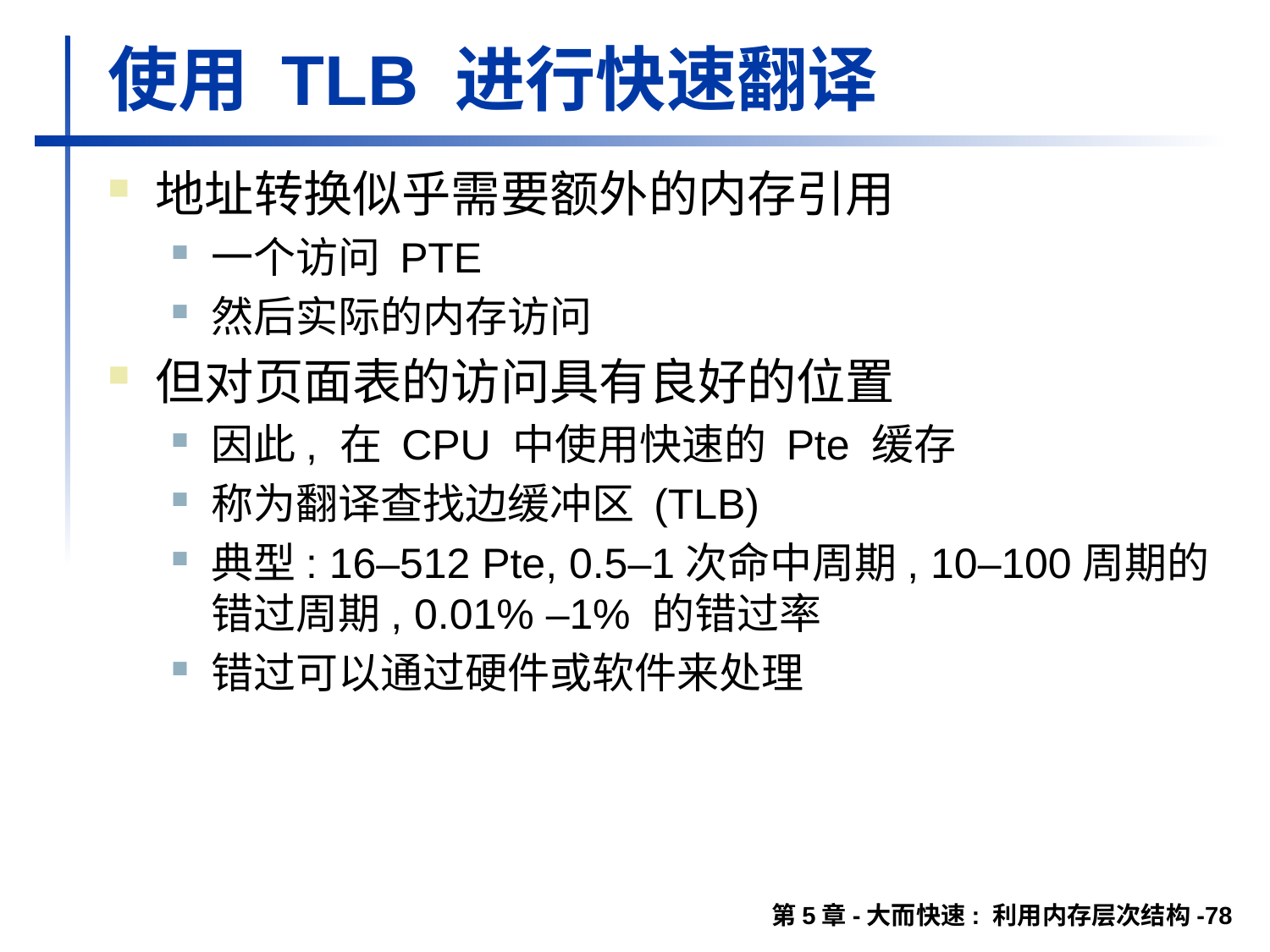

# 使用 TLB 进行快速翻译
地址转换似乎需要额外的内存引用
一个访问 PTE
然后实际的内存访问
但对页面表的访问具有良好的位置
因此, 在 CPU 中使用快速的 Pte 缓存
称为翻译查找边缓冲区 (TLB)
典型: 16–512 Pte, 0.5–1次命中周期, 10–100周期的错过周期, 0.01% –1% 的错过率
错过可以通过硬件或软件来处理
第5章-大而快速: 利用内存层次结构-78